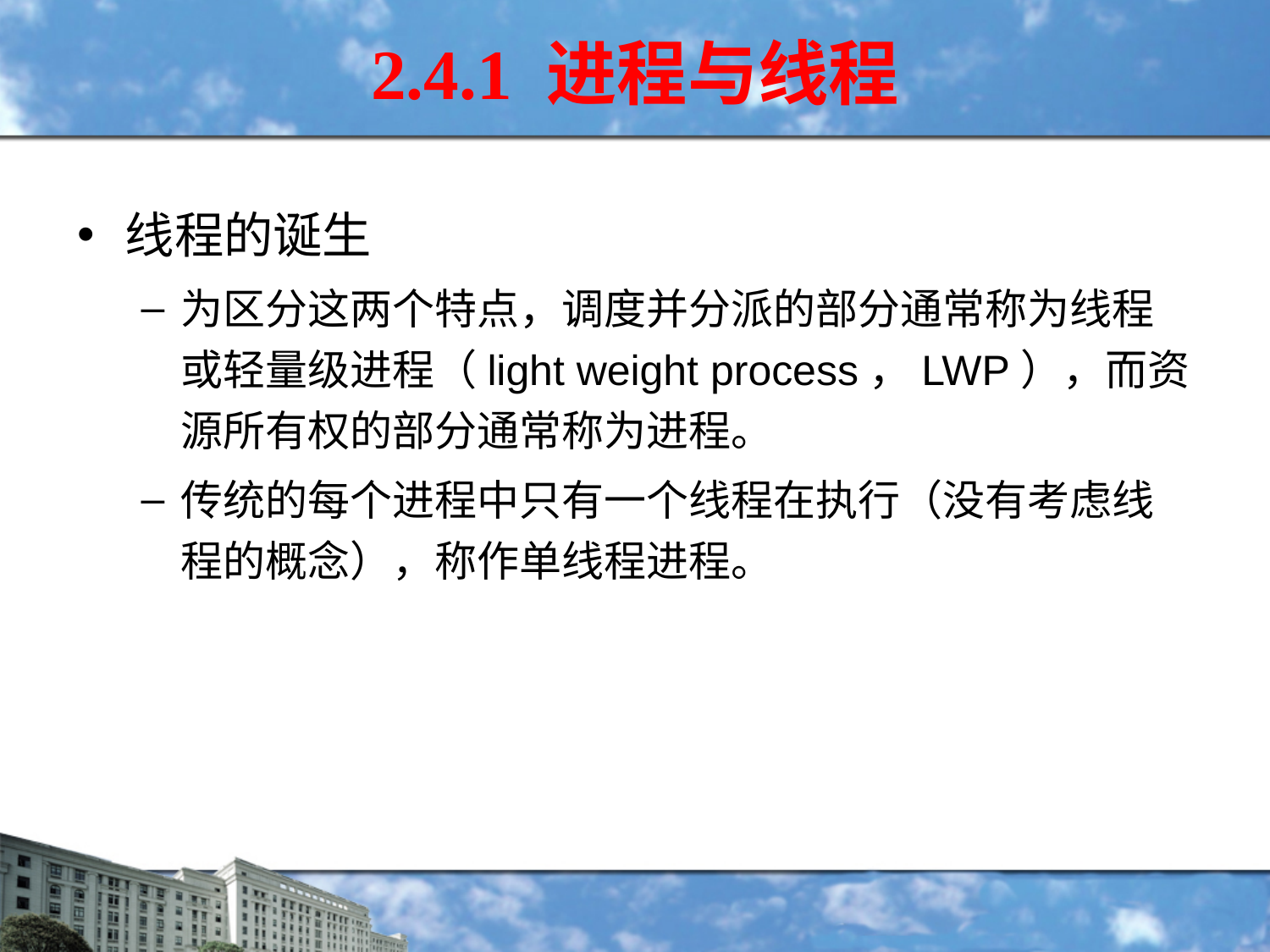

2.4.1 进程与线程
线程的诞生
为区分这两个特点，调度并分派的部分通常称为线程或轻量级进程（light weight process，LWP），而资源所有权的部分通常称为进程。
传统的每个进程中只有一个线程在执行（没有考虑线程的概念），称作单线程进程。